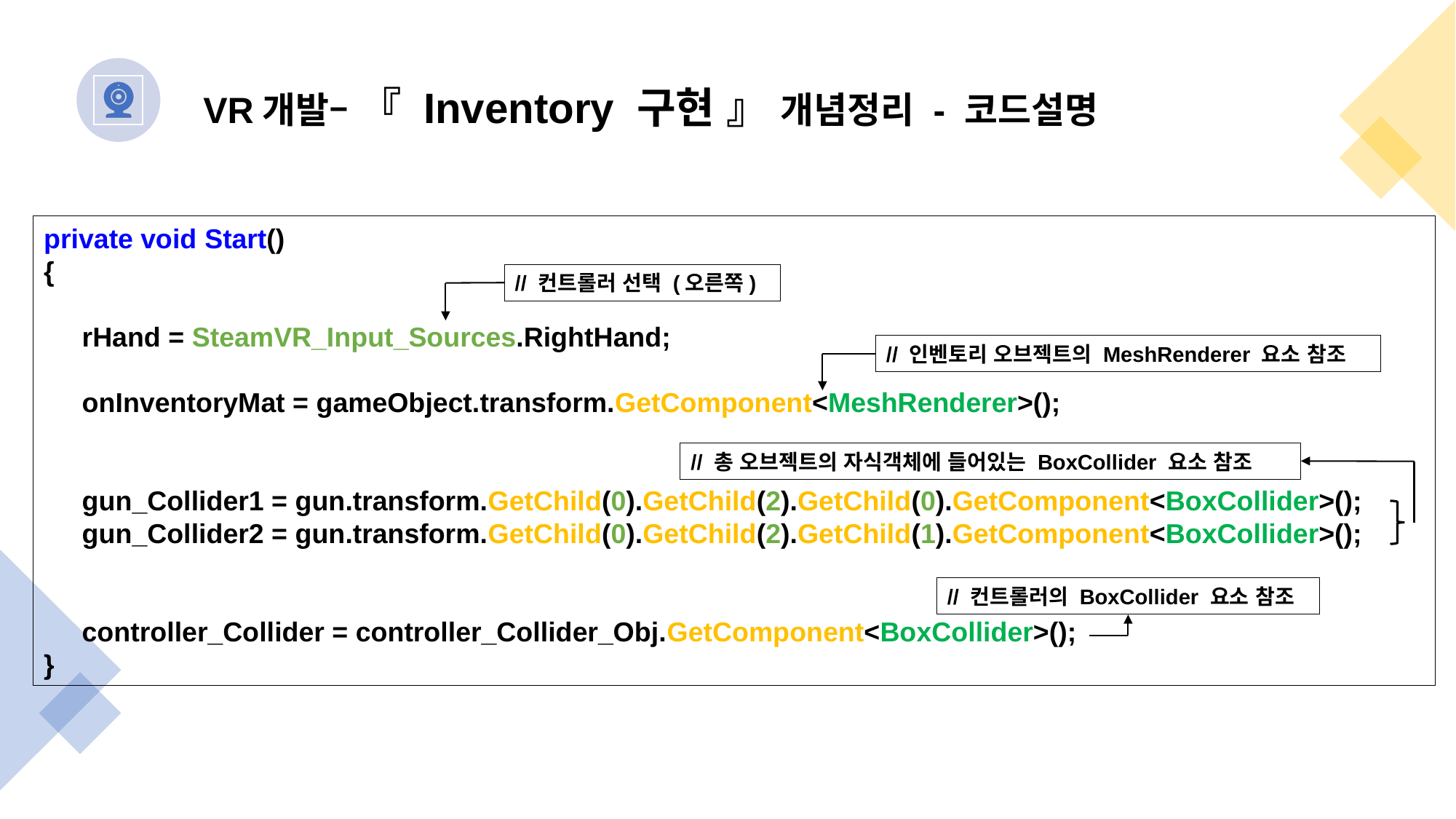

VR개발– 『 Inventory 구현 』 개념정리 - 코드설명
private void Start()
{

     rHand = SteamVR_Input_Sources.RightHand;

     onInventoryMat = gameObject.transform.GetComponent<MeshRenderer>();

     gun_Collider1 = gun.transform.GetChild(0).GetChild(2).GetChild(0).GetComponent<BoxCollider>();
     gun_Collider2 = gun.transform.GetChild(0).GetChild(2).GetChild(1).GetComponent<BoxCollider>();

     controller_Collider = controller_Collider_Obj.GetComponent<BoxCollider>();
}
// 컨트롤러 선택 (오른쪽)
// 인벤토리 오브젝트의 MeshRenderer 요소 참조
// 총 오브젝트의 자식객체에 들어있는 BoxCollider 요소 참조

// 컨트롤러의 BoxCollider 요소 참조